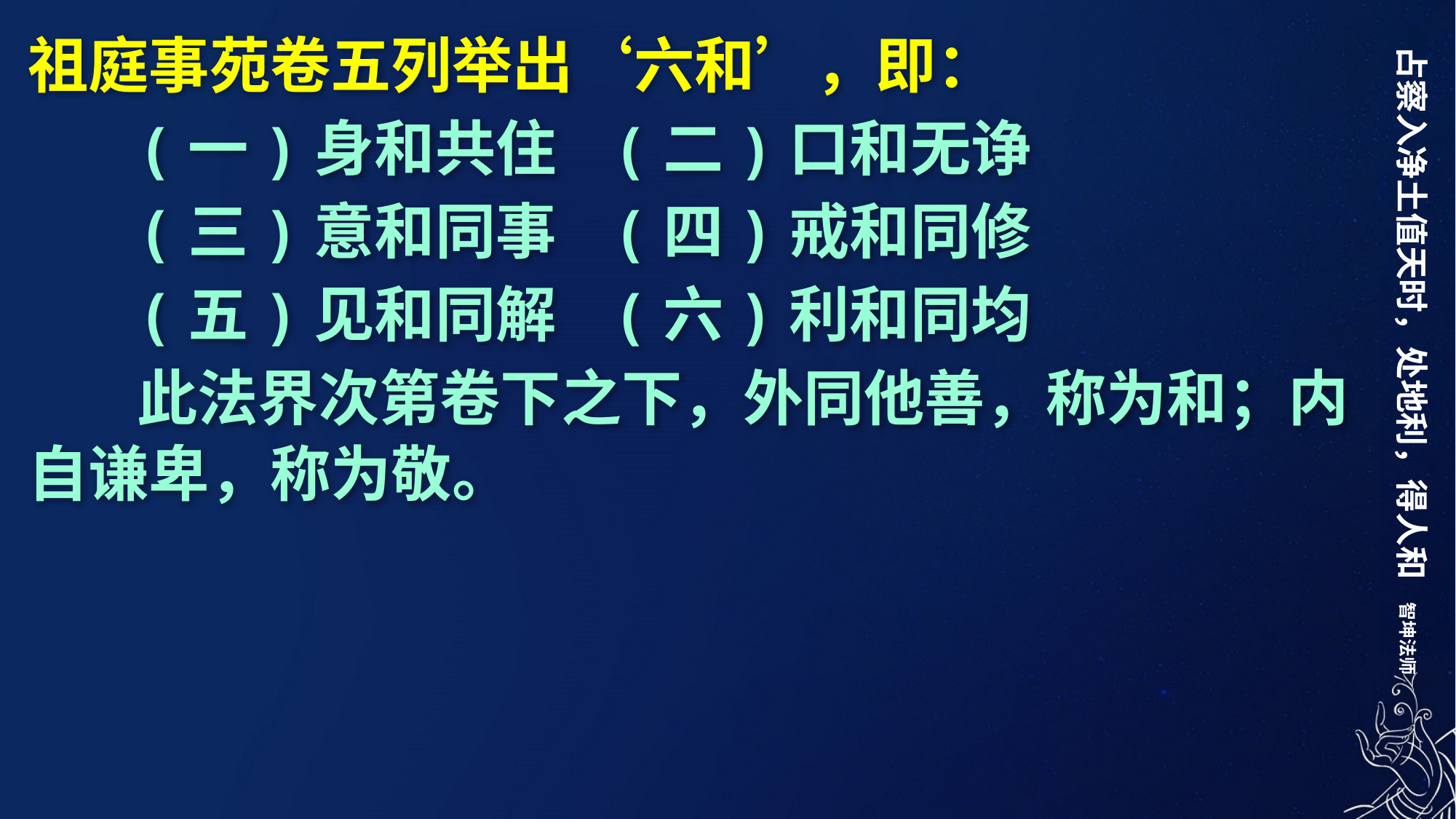

祖庭事苑卷五列举出‘六和’，即：
	(一)身和共住   (二)口和无诤
	(三)意和同事   (四)戒和同修
	(五)见和同解   (六)利和同均
	此法界次第卷下之下，外同他善，称为和；内自谦卑，称为敬。